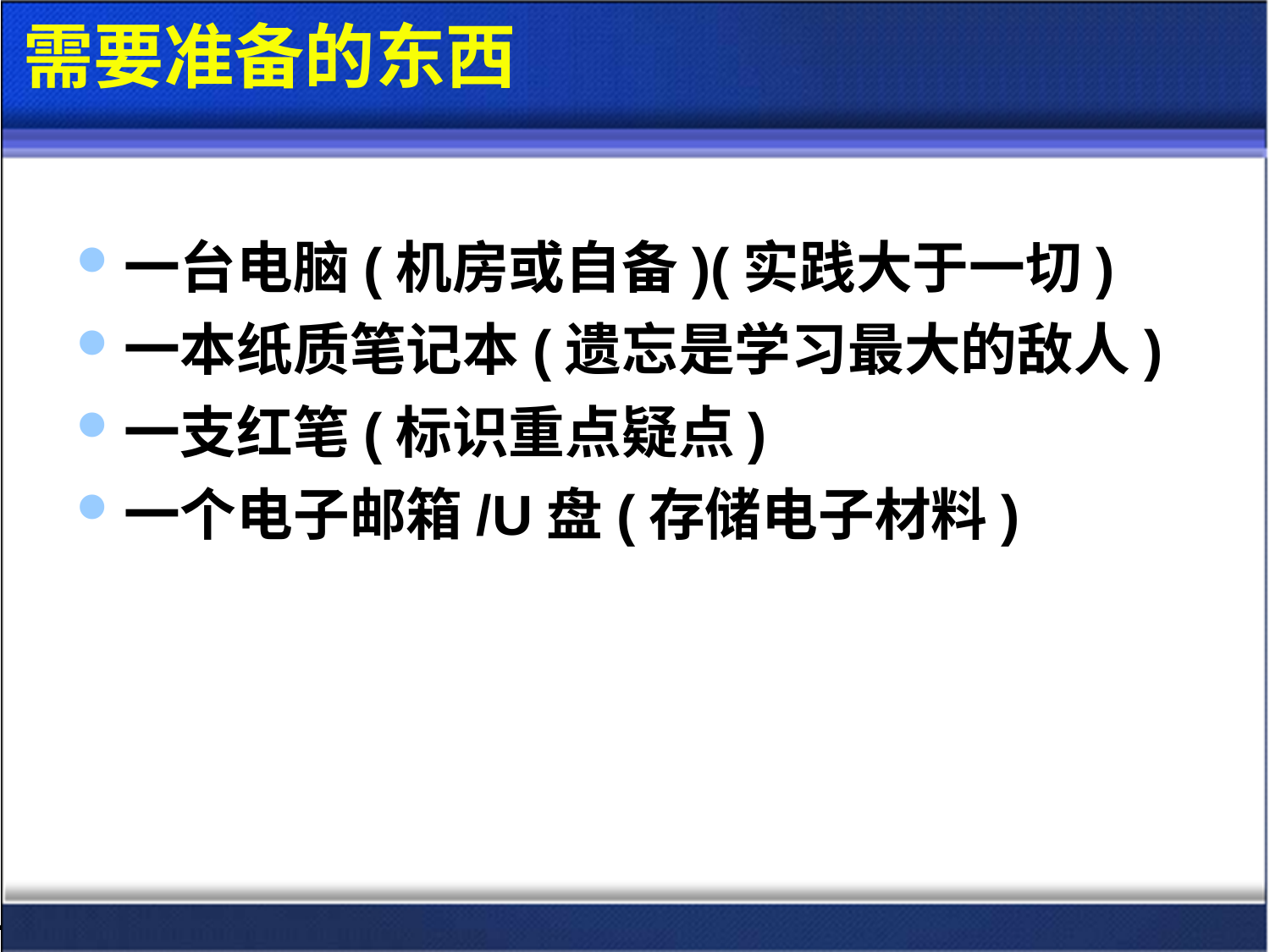

# 需要准备的东西
一台电脑(机房或自备)(实践大于一切)
一本纸质笔记本(遗忘是学习最大的敌人)
一支红笔(标识重点疑点)
一个电子邮箱/U盘(存储电子材料)